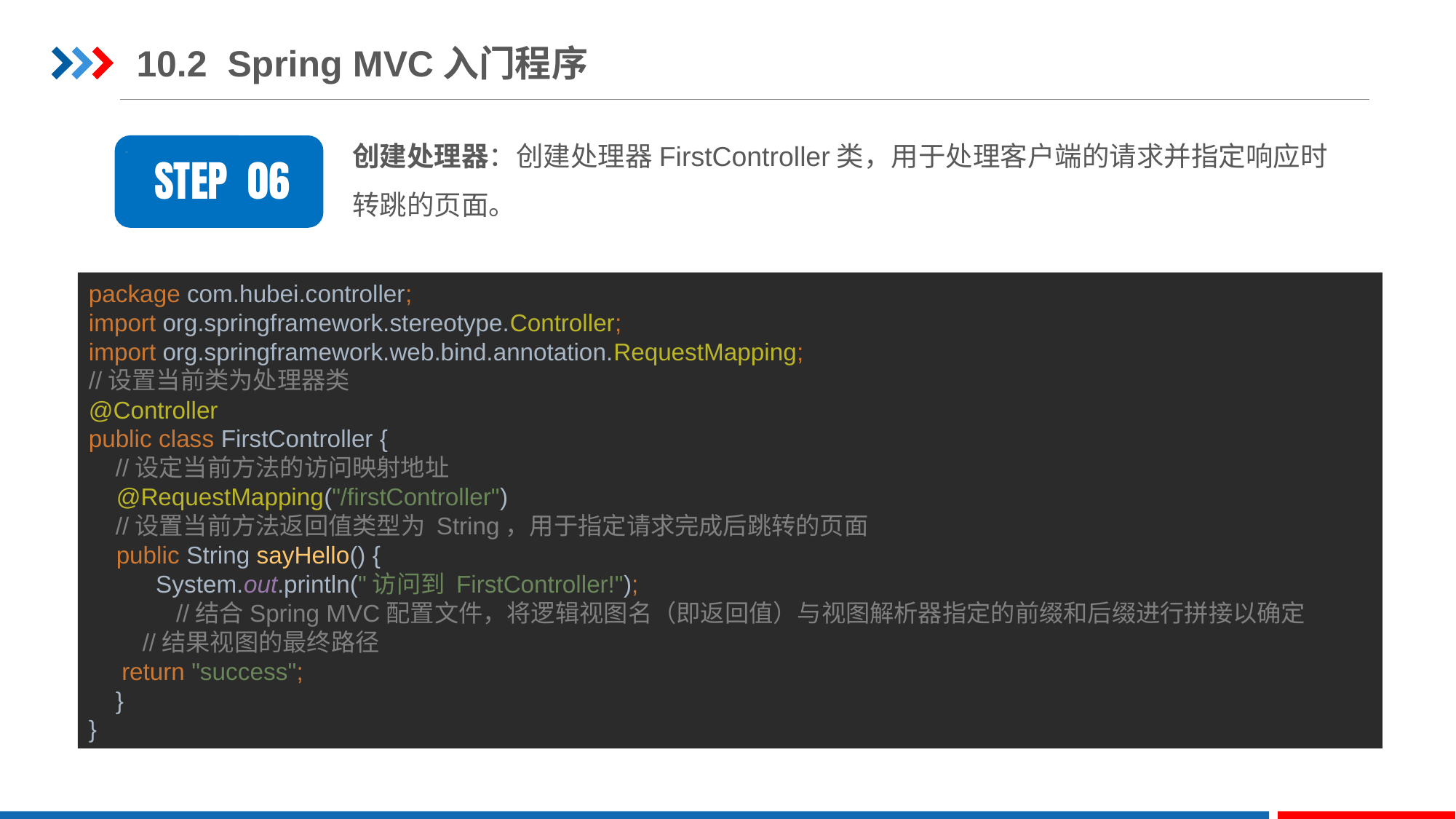

10.2  Spring MVC入门程序
创建处理器：创建处理器FirstController类，用于处理客户端的请求并指定响应时转跳的页面。

STEP  06
package com.hubei.controller;
import org.springframework.stereotype.Controller;
import org.springframework.web.bind.annotation.RequestMapping;
//设置当前类为处理器类
@Controller
public class FirstController {
    //设定当前方法的访问映射地址
    @RequestMapping("/firstController")
    //设置当前方法返回值类型为 String，用于指定请求完成后跳转的页面
    public String sayHello() {
          System.out.println("访问到 FirstController!");
             //结合Spring MVC配置文件，将逻辑视图名（即返回值）与视图解析器指定的前缀和后缀进行拼接以确定
        //结果视图的最终路径
     return "success";
    }
}